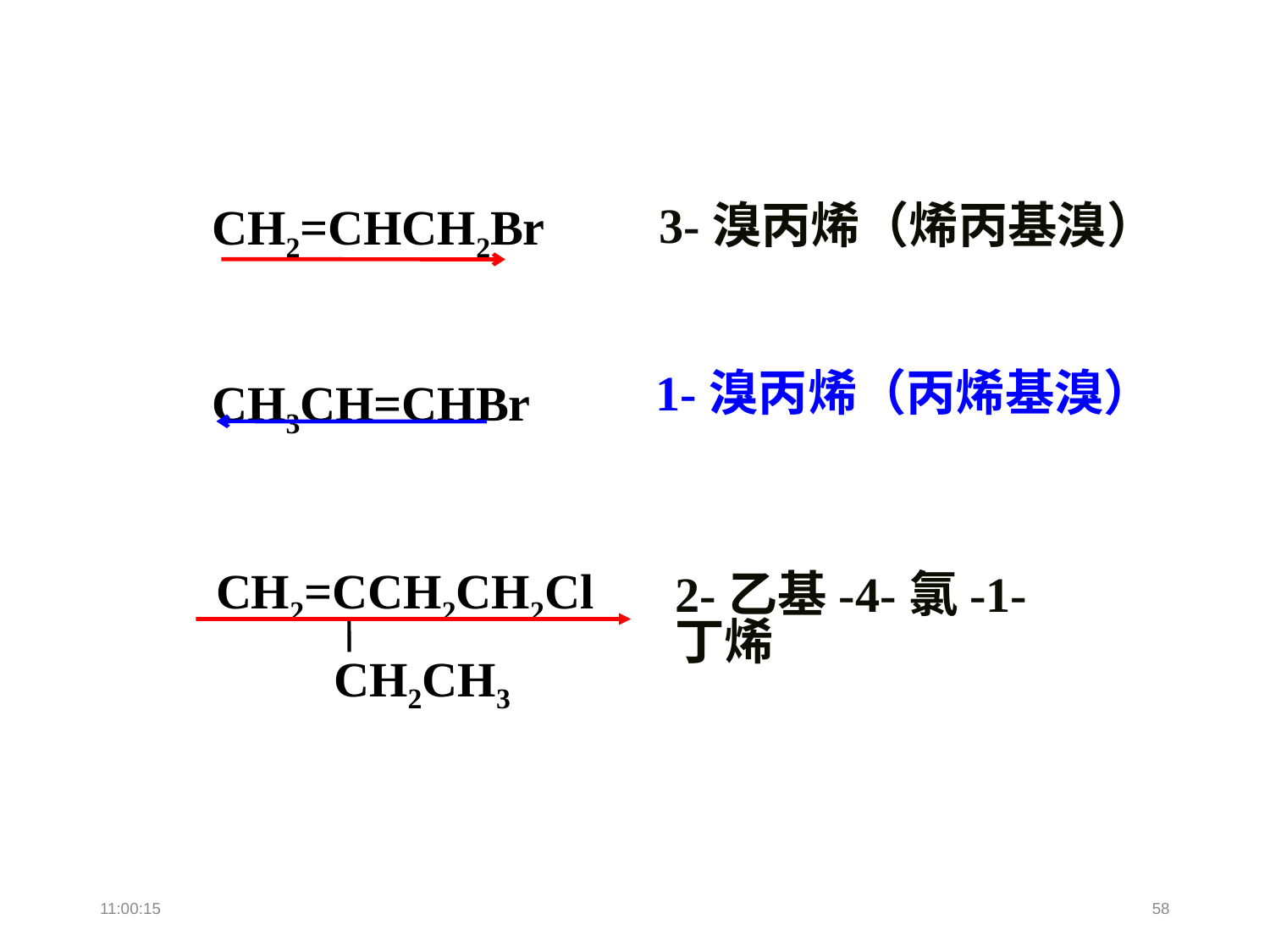

CH2=CHCH2Br
    3-溴丙烯（烯丙基溴）

CH3CH=CHBr
    1-溴丙烯（丙烯基溴）
  CH2=CCH2CH2Cl

CH2CH3

2-乙基-4-氯-1-丁烯

11:00:15
58